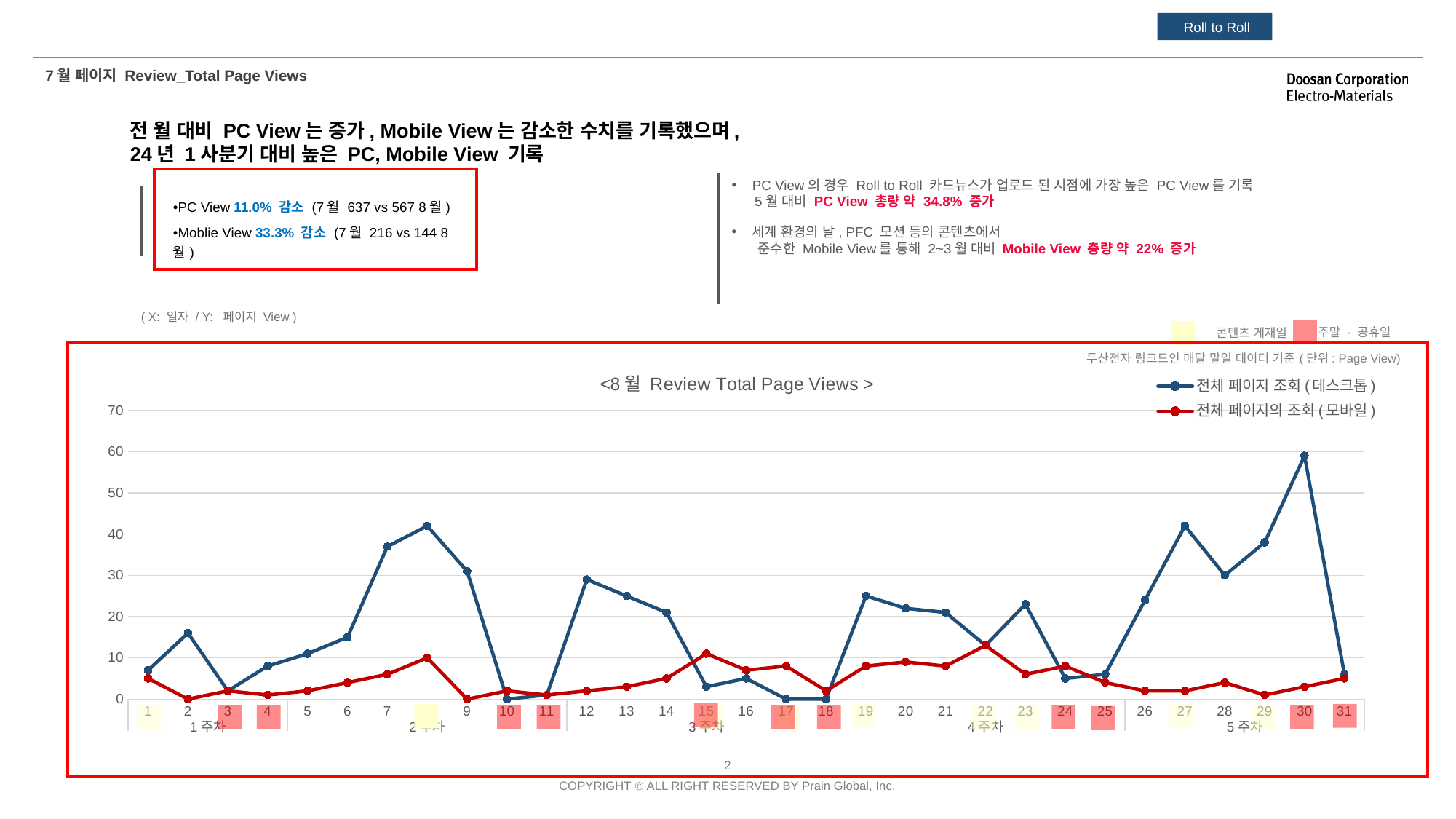

Roll to Roll
7월 페이지 Review_Total Page Views
전 월 대비 PC View는 증가, Mobile View는 감소한 수치를 기록했으며,
24년 1사분기 대비 높은 PC, Mobile View 기록

PC View의 경우 Roll to Roll 카드뉴스가 업로드 된 시점에 가장 높은 PC View를 기록
      5월 대비 PC View 총량 약 34.8% 증가
| •PC View 11.0% 감소 (7월 637 vs 567 8월) |
| --- |
| •Moblie View 33.3% 감소 (7월 216 vs 144 8월) |
세계 환경의 날, PFC 모션 등의 콘텐츠에서
      준수한 Mobile View를 통해 2~3월 대비 Mobile View 총량 약 22% 증가
( X: 일자 / Y:  페이지 View )
주말 · 공휴일

콘텐츠 게재일

(단위: Page View)
두산전자 링크드인 매달 말일 데이터 기준

### Chart:

| Category | 전체 페이지 조회(데스크톱) | 전체 페이지의 조회(모바일) |
|---|---|---|
| 1 | 7.0 | 5.0 |
| 2 | 16.0 | 0.0 |
| 3 | 2.0 | 2.0 |
| 4 | 8.0 | 1.0 |
| 5 | 11.0 | 2.0 |
| 6 | 15.0 | 4.0 |
| 7 | 37.0 | 6.0 |
| 8 | 42.0 | 10.0 |
| 9 | 31.0 | 0.0 |
| 10 | 0.0 | 2.0 |
| 11 | 1.0 | 1.0 |
| 12 | 29.0 | 2.0 |
| 13 | 25.0 | 3.0 |
| 14 | 21.0 | 5.0 |
| 15 | 3.0 | 11.0 |
| 16 | 5.0 | 7.0 |
| 17 | 0.0 | 8.0 |
| 18 | 0.0 | 2.0 |
| 19 | 25.0 | 8.0 |
| 20 | 22.0 | 9.0 |
| 21 | 21.0 | 8.0 |
| 22 | 13.0 | 13.0 |
| 23 | 23.0 | 6.0 |
| 24 | 5.0 | 8.0 |
| 25 | 6.0 | 4.0 |
| 26 | 24.0 | 2.0 |
| 27 | 42.0 | 2.0 |
| 28 | 30.0 | 4.0 |
| 29 | 38.0 | 1.0 |
| 30 | 59.0 | 3.0 |
| 31 | 6.0 | 5.0 |